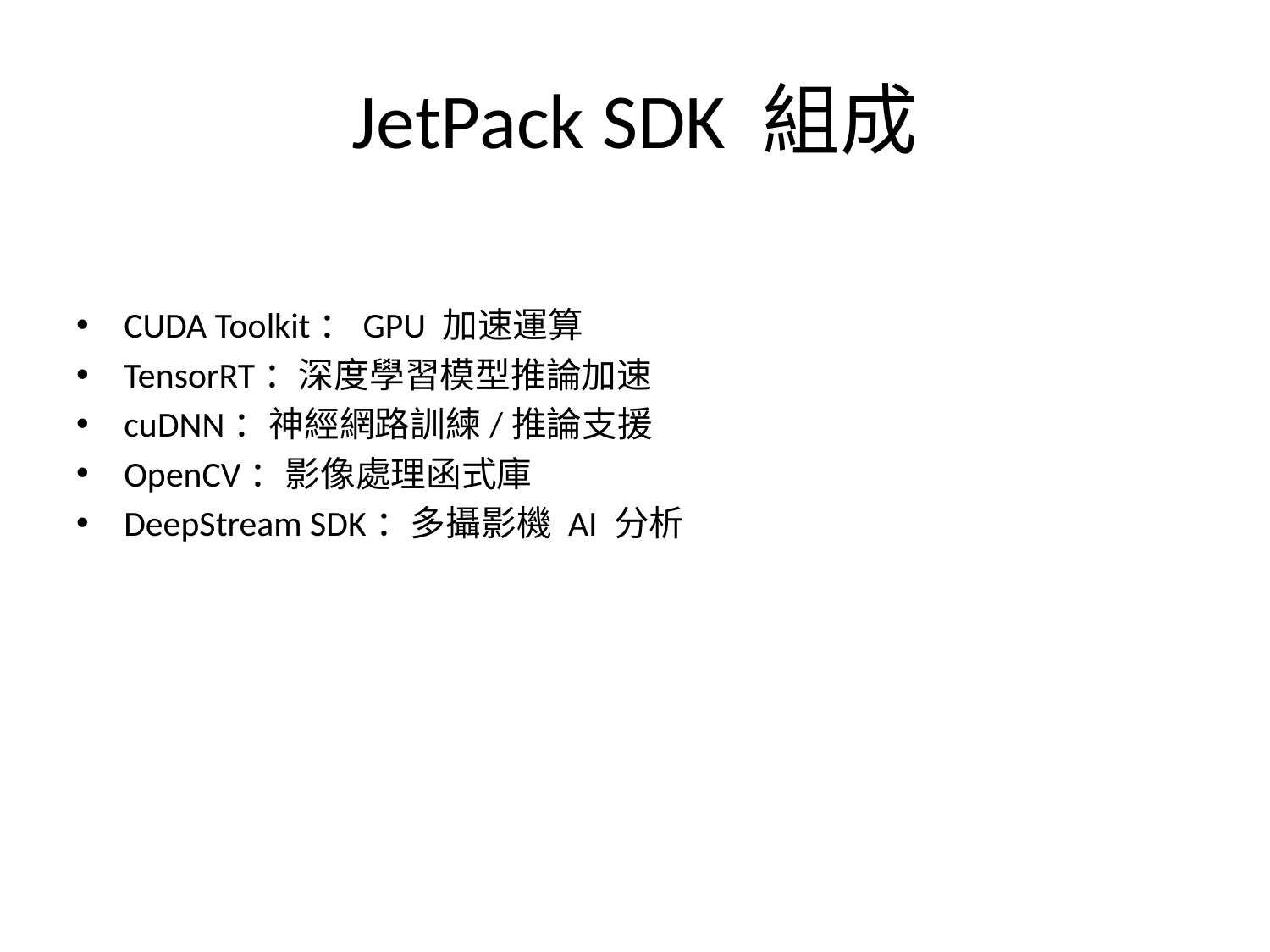

# JetPack SDK 組成

CUDA Toolkit：GPU 加速運算
TensorRT：深度學習模型推論加速
cuDNN：神經網路訓練/推論支援
OpenCV：影像處理函式庫
DeepStream SDK：多攝影機 AI 分析